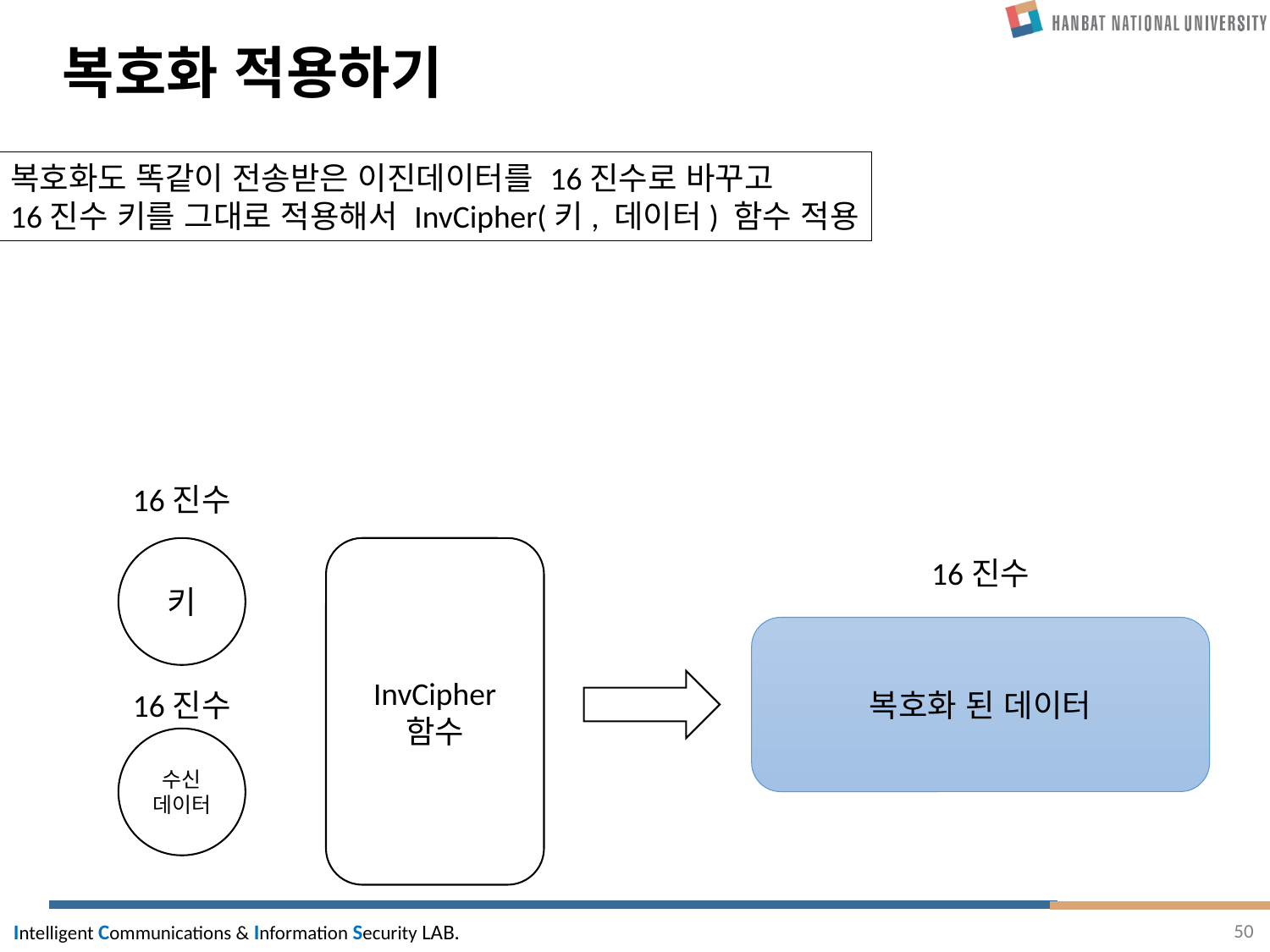

# 복호화 적용하기
복호화도 똑같이 전송받은 이진데이터를 16진수로 바꾸고
16진수 키를 그대로 적용해서 InvCipher(키, 데이터) 함수 적용
16진수
키
InvCipher
함수
16진수
복호화 된 데이터

16진수
수신
데이터
50